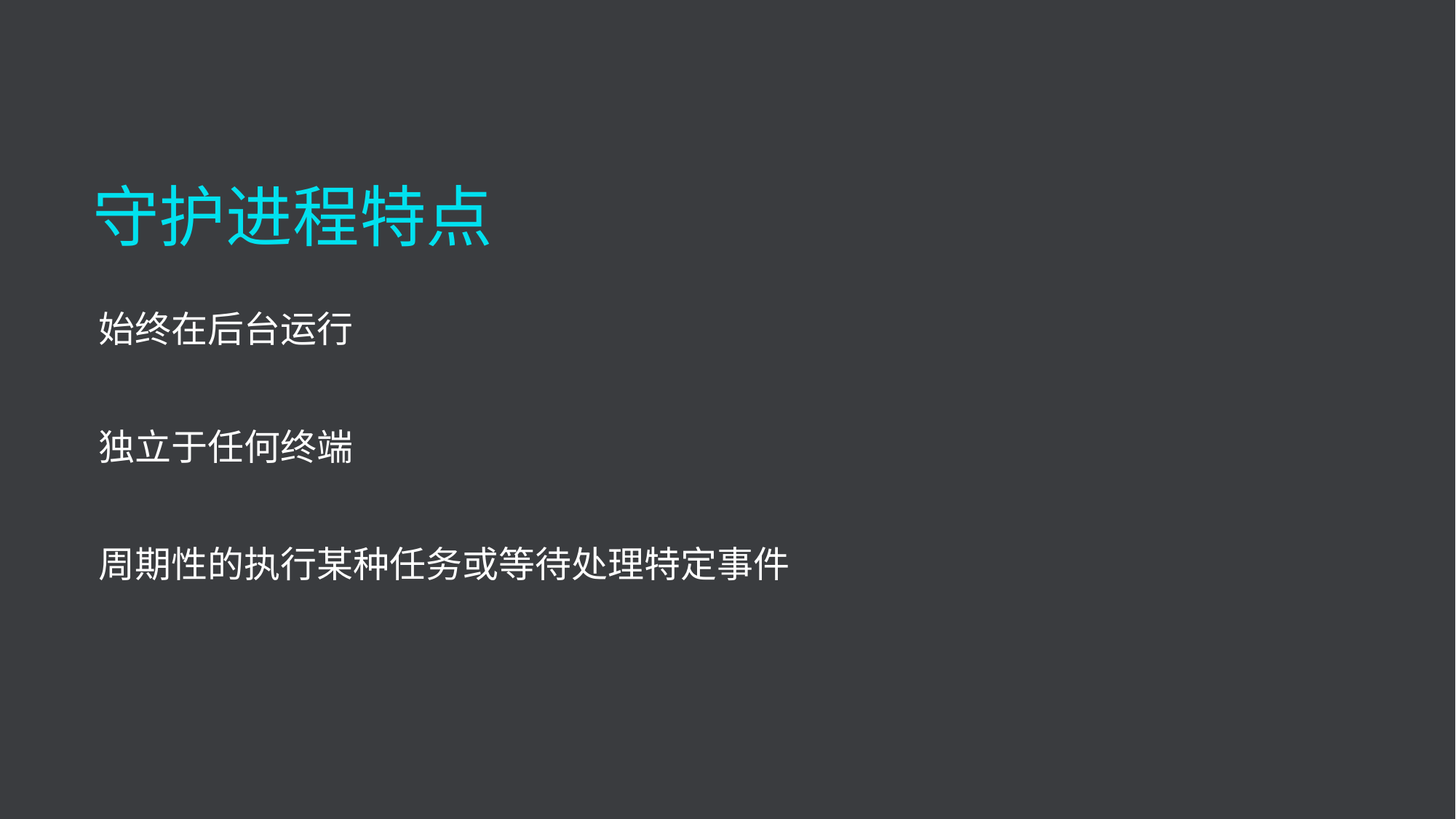

守护进程特点

始终在后台运行

独立于任何终端

周期性的执行某种任务或等待处理特定事件